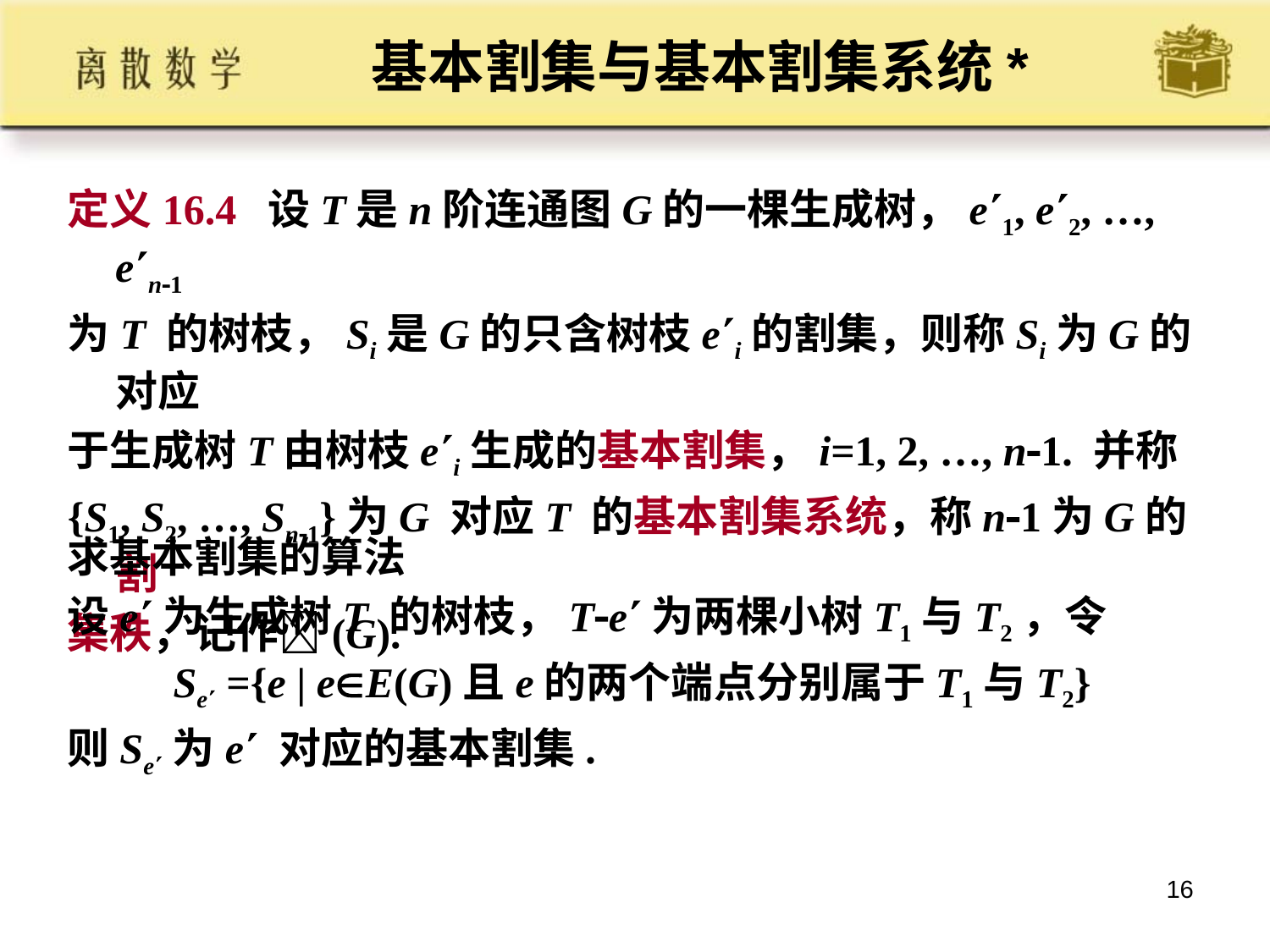

# 基本割集与基本割集系统*
定义16.4  设T是n阶连通图G的一棵生成树，e′1, e′2, …, e′n−1
为T 的树枝，Si是G的只含树枝e′i的割集，则称Si为G的对应
于生成树T由树枝e′i生成的基本割集，i=1, 2, …, n−1. 并称
{S1, S2, …, Sn−1}为G 对应T 的基本割集系统，称n−1为G的割
集秩，记作η(G).
求基本割集的算法
设e′为生成树T 的树枝，T−e′为两棵小树T1与T2，令
          Se′ ={e | e∈E(G)且e的两个端点分别属于T1与T2}
则Se′为e′ 对应的基本割集.
16